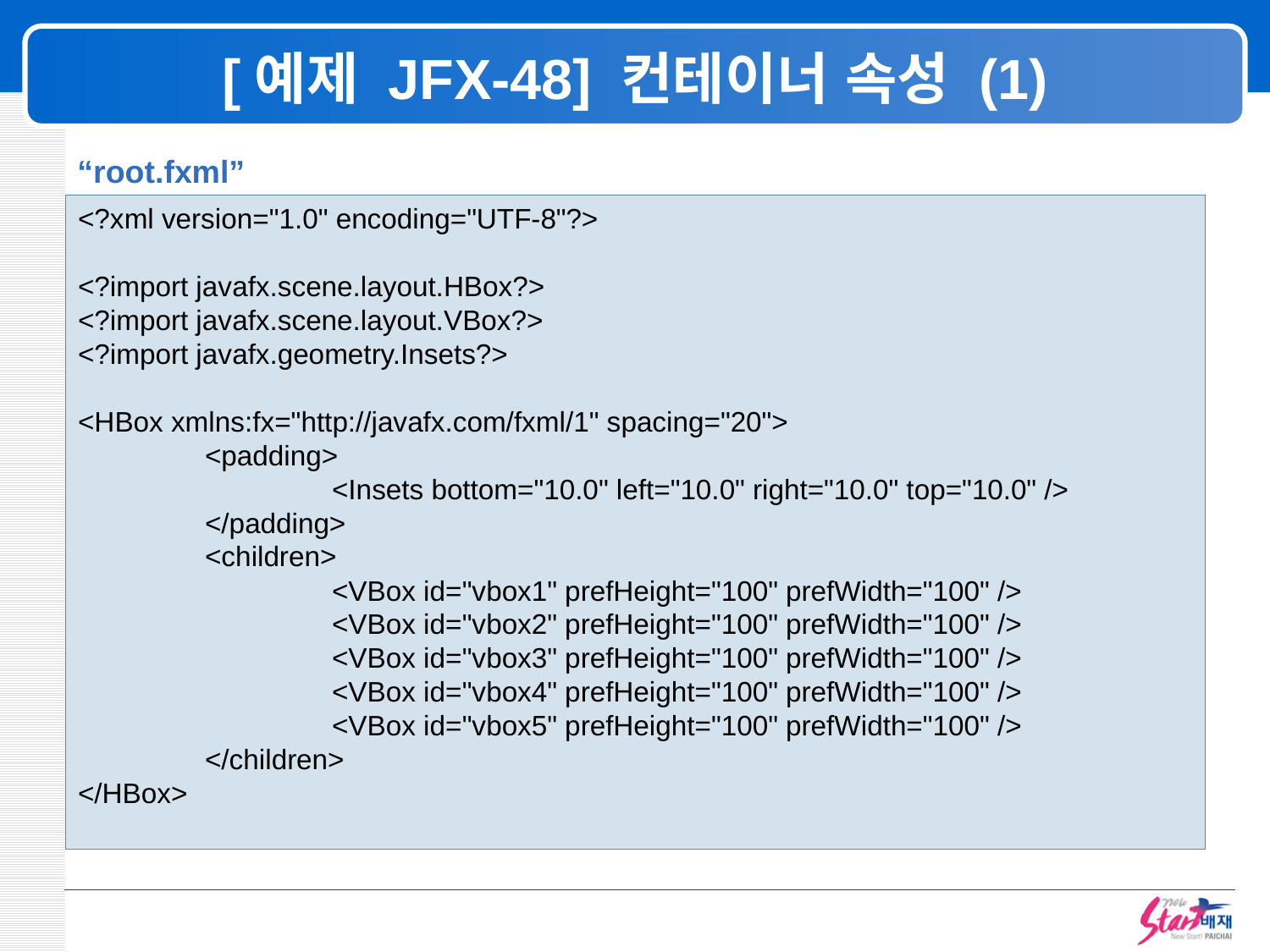

# [예제 JFX-48] 컨테이너 속성 (1)
“root.fxml”
<?xml version="1.0" encoding="UTF-8"?>

<?import javafx.scene.layout.HBox?>
<?import javafx.scene.layout.VBox?>
<?import javafx.geometry.Insets?>

<HBox xmlns:fx="http://javafx.com/fxml/1" spacing="20">
	<padding>
		<Insets bottom="10.0" left="10.0" right="10.0" top="10.0" />
	</padding>
	<children>
		<VBox id="vbox1" prefHeight="100" prefWidth="100" />
		<VBox id="vbox2" prefHeight="100" prefWidth="100" />
		<VBox id="vbox3" prefHeight="100" prefWidth="100" />
		<VBox id="vbox4" prefHeight="100" prefWidth="100" />
		<VBox id="vbox5" prefHeight="100" prefWidth="100" />
	</children>
</HBox>